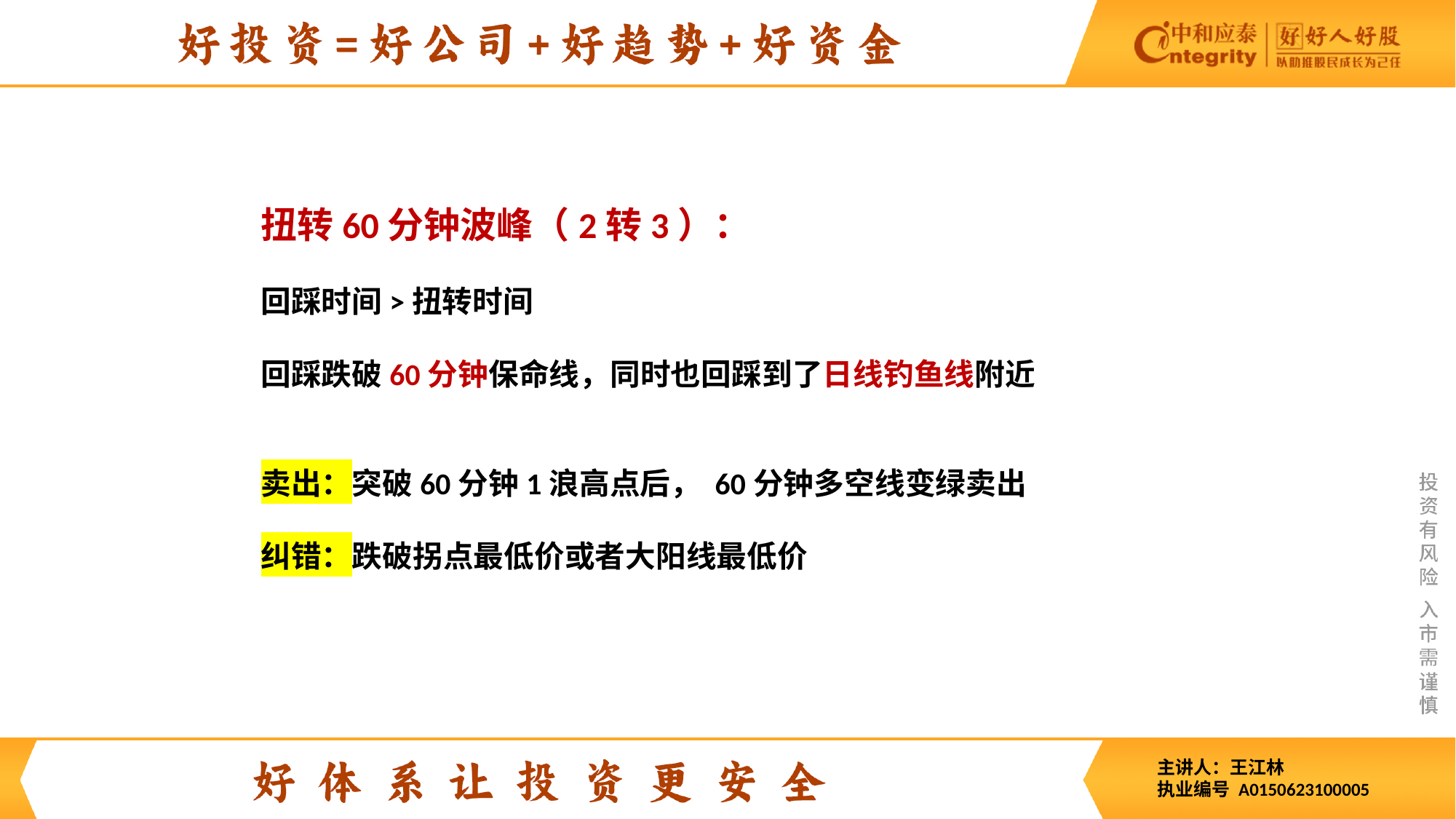

扭转60分钟波峰（2转3）：

回踩时间>扭转时间

回踩跌破60分钟保命线，同时也回踩到了日线钓鱼线附近

卖出：突破60分钟1浪高点后， 60分钟多空线变绿卖出
纠错：跌破拐点最低价或者大阳线最低价

主讲人：王江林
执业编号 A0150623100005